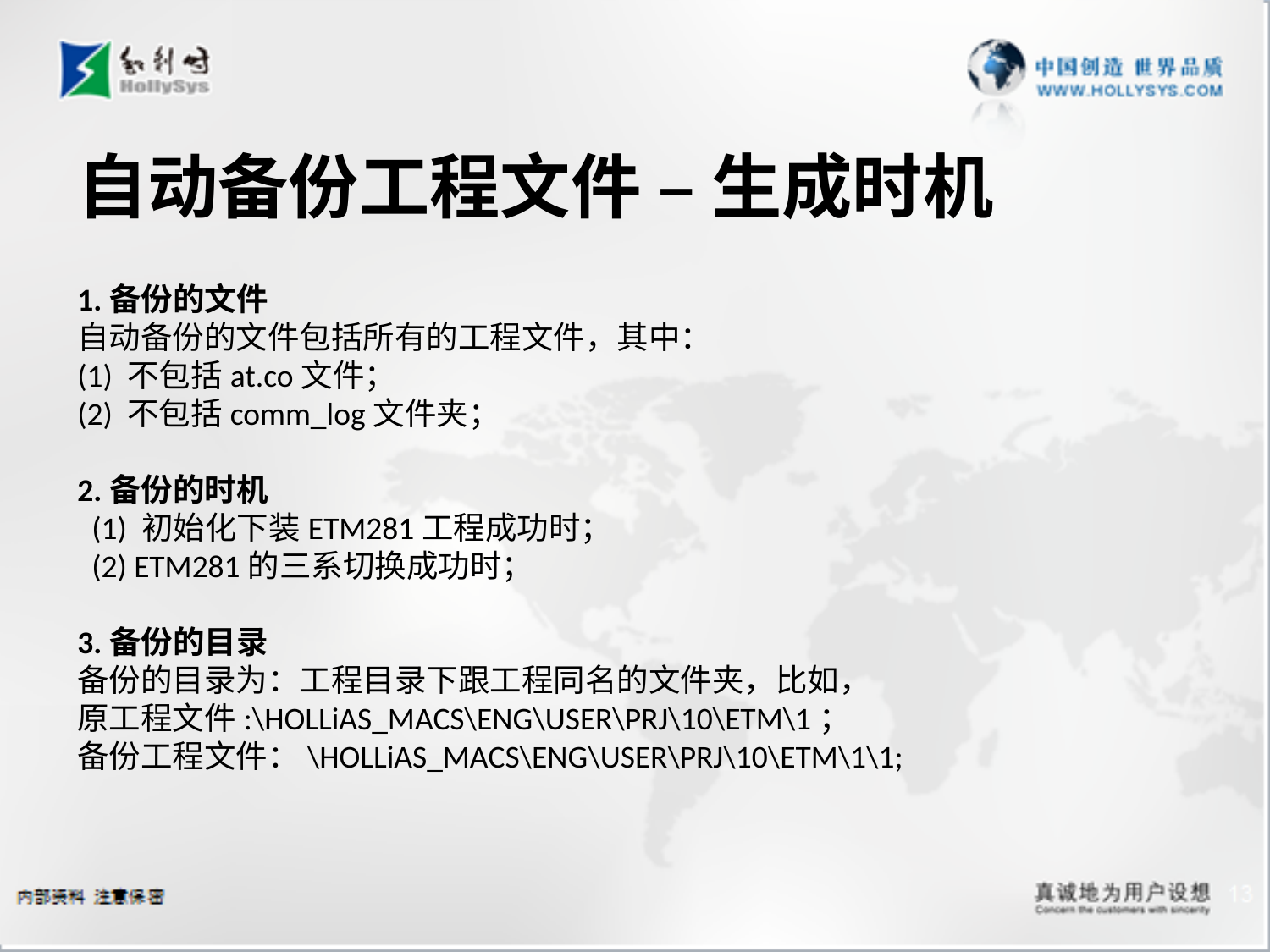

自动备份工程文件 – 生成时机
1.备份的文件
自动备份的文件包括所有的工程文件，其中：
(1) 不包括at.co文件；
(2) 不包括comm_log文件夹；

2.备份的时机
  (1) 初始化下装ETM281工程成功时；
  (2) ETM281的三系切换成功时；

3.备份的目录
备份的目录为：工程目录下跟工程同名的文件夹，比如，
原工程文件:\HOLLiAS_MACS\ENG\USER\PRJ\10\ETM\1；
备份工程文件：\HOLLiAS_MACS\ENG\USER\PRJ\10\ETM\1\1;